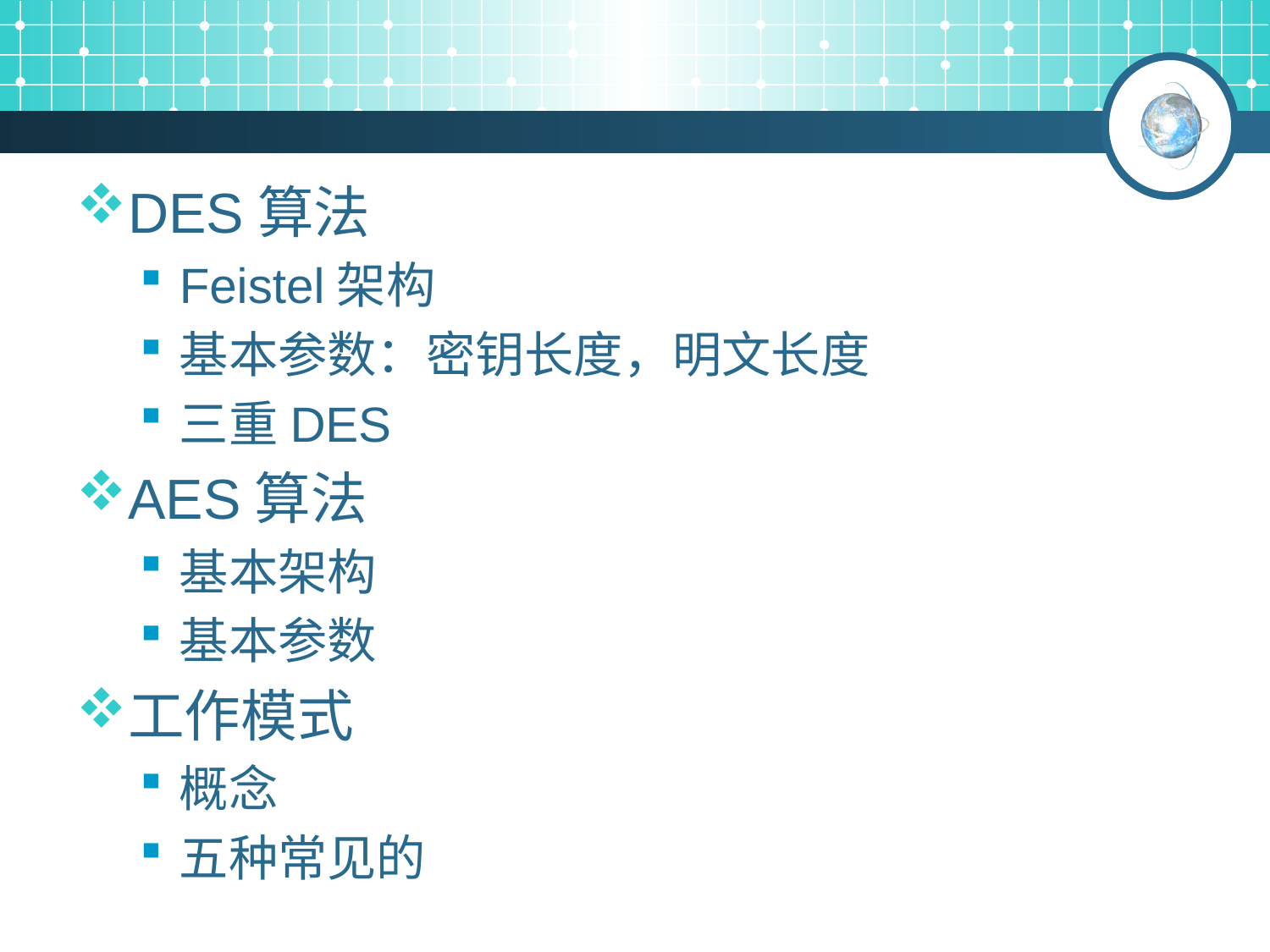

#
DES算法
Feistel架构
基本参数：密钥长度，明文长度
三重DES
AES算法
基本架构
基本参数
工作模式
概念
五种常见的